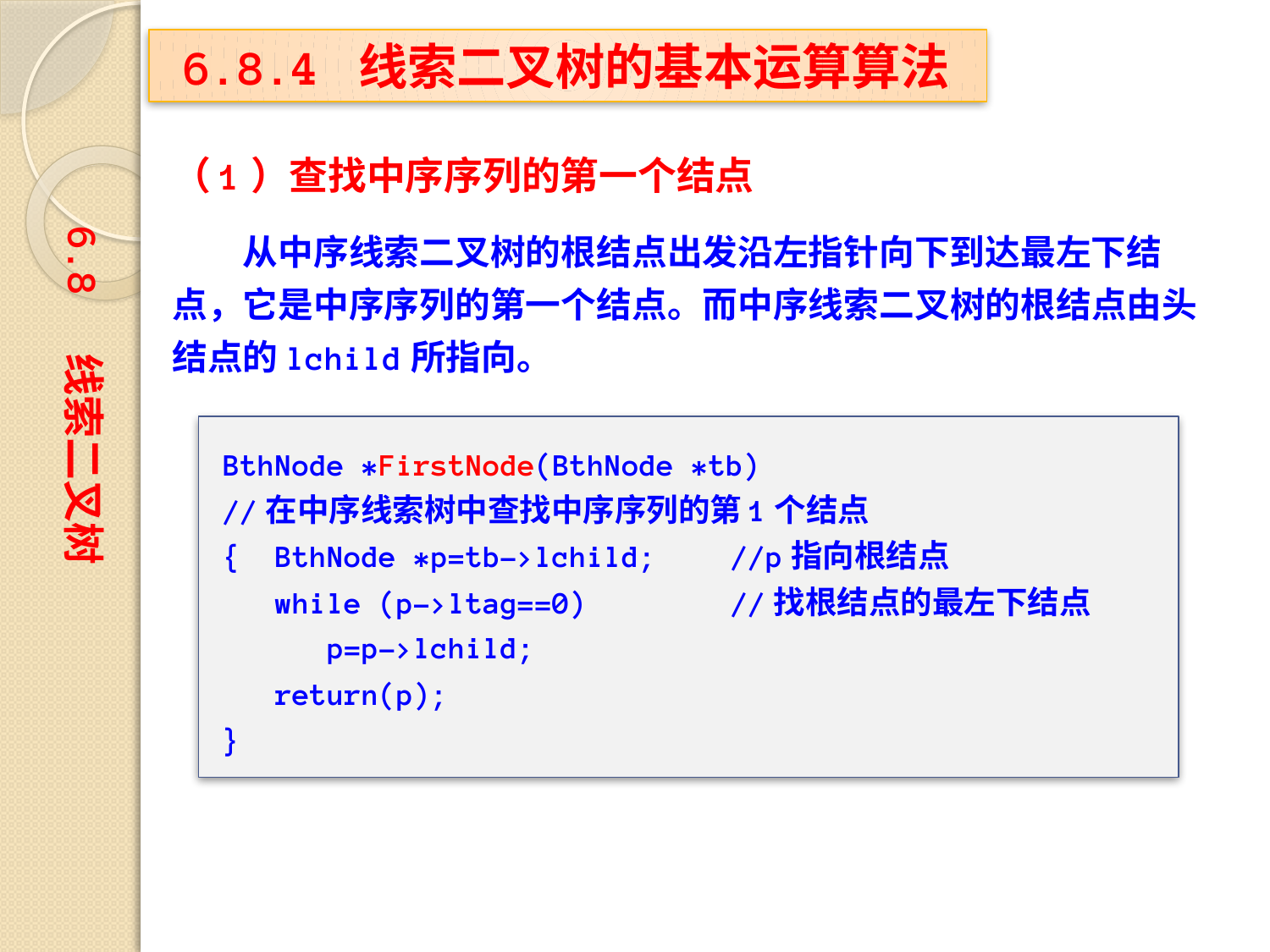

6.8.4 线索二叉树的基本运算算法
（1）查找中序序列的第一个结点
　　从中序线索二叉树的根结点出发沿左指针向下到达最左下结点，它是中序序列的第一个结点。而中序线索二叉树的根结点由头结点的lchild所指向。
6.8  线索二叉树
BthNode *FirstNode(BthNode *tb)
//在中序线索树中查找中序序列的第1个结点
{  BthNode *p=tb->lchild;	//p指向根结点
   while (p->ltag==0)		//找根结点的最左下结点
      p=p->lchild;
   return(p);
}